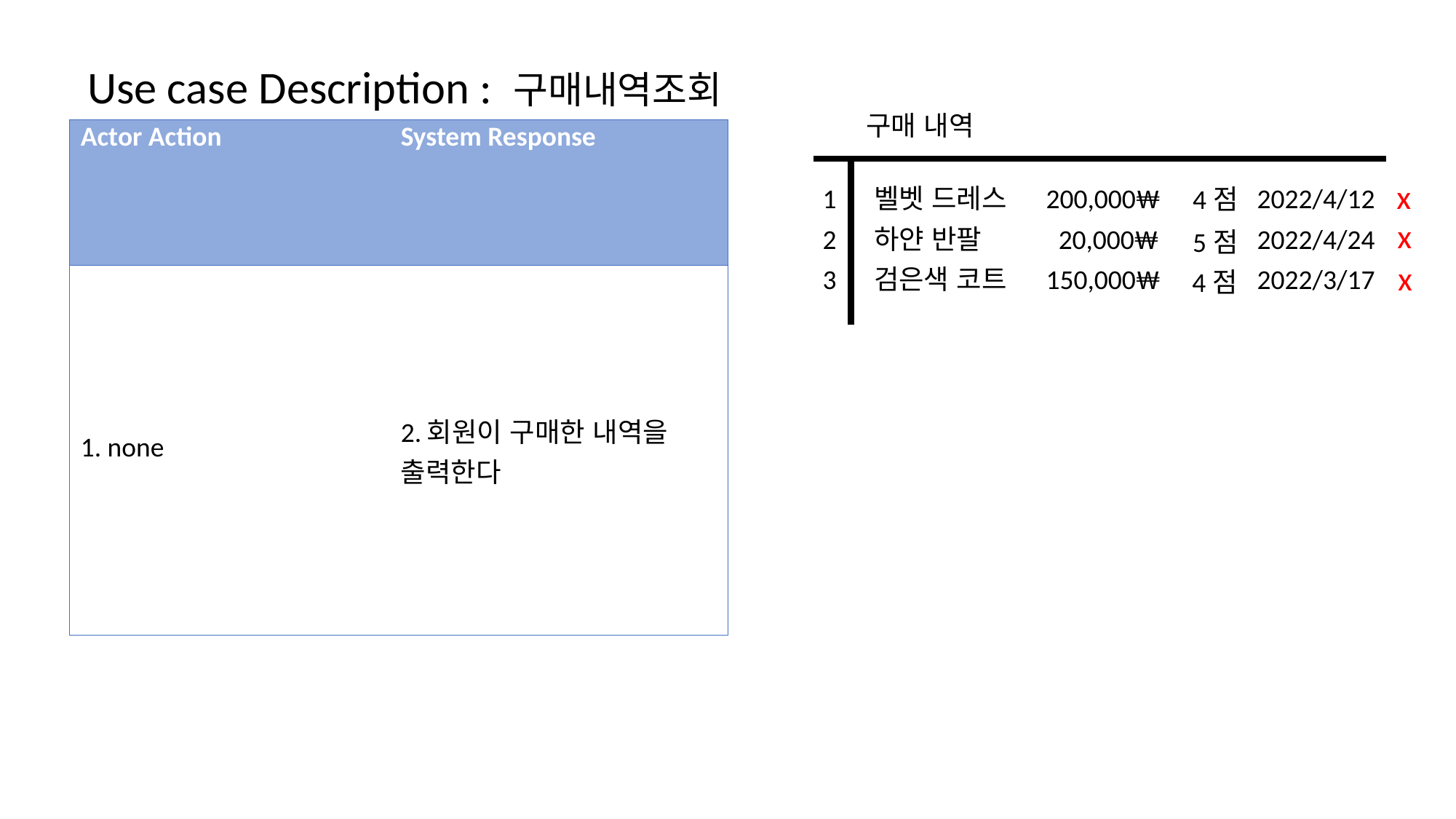

Use case Description : 구매내역조회
구매 내역
| Actor Action | System Response |
| --- | --- |
| 1. none | 2.회원이 구매한 내역을 출력한다 |
x
1
벨벳 드레스
2022/4/12
200,000₩
4점
x
2
하얀 반팔
2022/4/24
  20,000₩
5점
x
3
검은색 코트
2022/3/17
150,000₩
4점